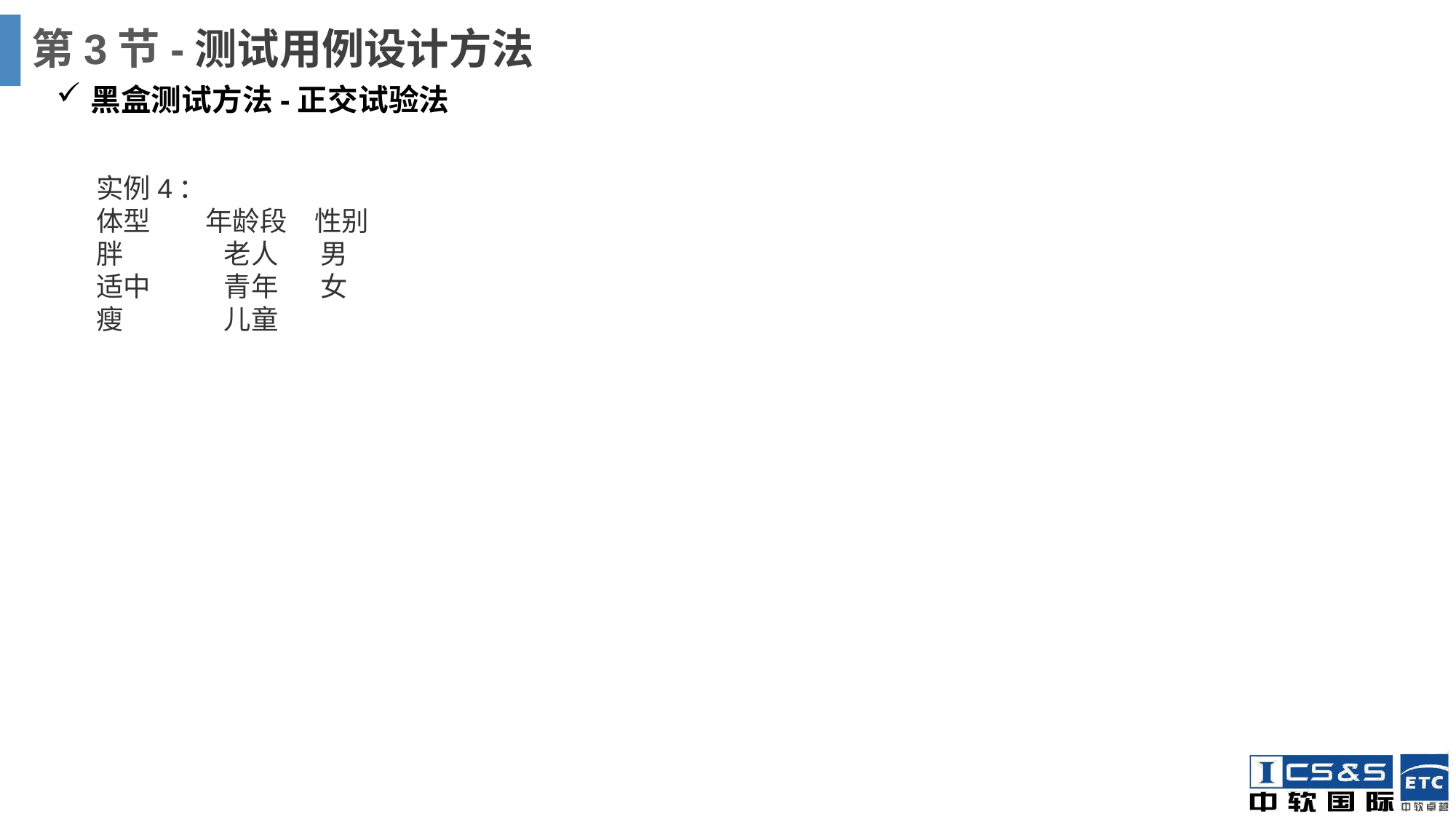

# 第3节-测试用例设计方法
黑盒测试方法-正交试验法
实例4：体型	年龄段	性别胖	   老人	 男适中	   青年	 女瘦	   儿童